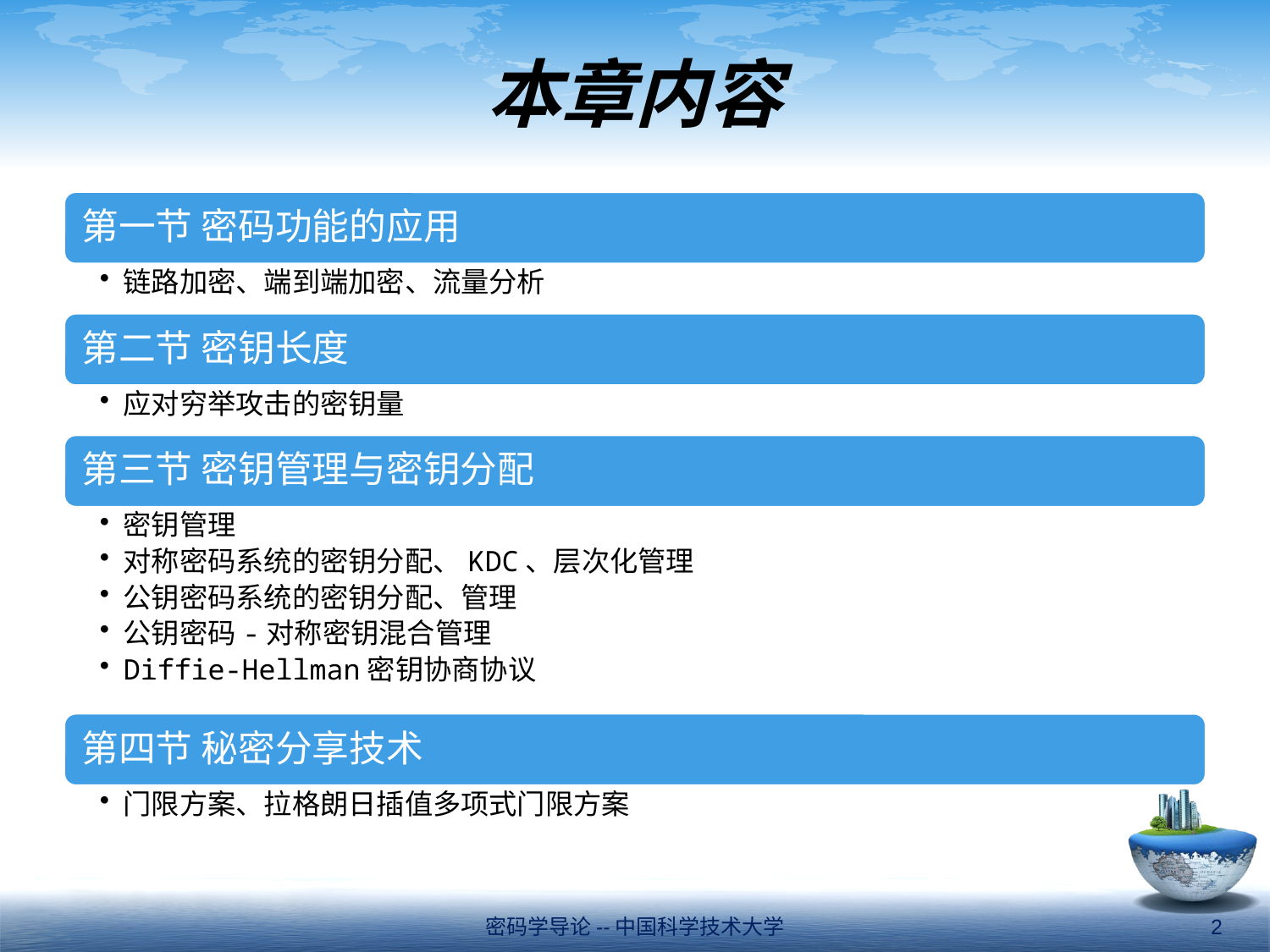

# 本章内容
第一节 密码功能的应用
链路加密、端到端加密、流量分析
第二节 密钥长度
应对穷举攻击的密钥量
第三节 密钥管理与密钥分配
密钥管理
对称密码系统的密钥分配、KDC、层次化管理
公钥密码系统的密钥分配、管理
公钥密码-对称密钥混合管理
Diffie-Hellman密钥协商协议
第四节 秘密分享技术
门限方案、拉格朗日插值多项式门限方案
密码学导论--中国科学技术大学
2